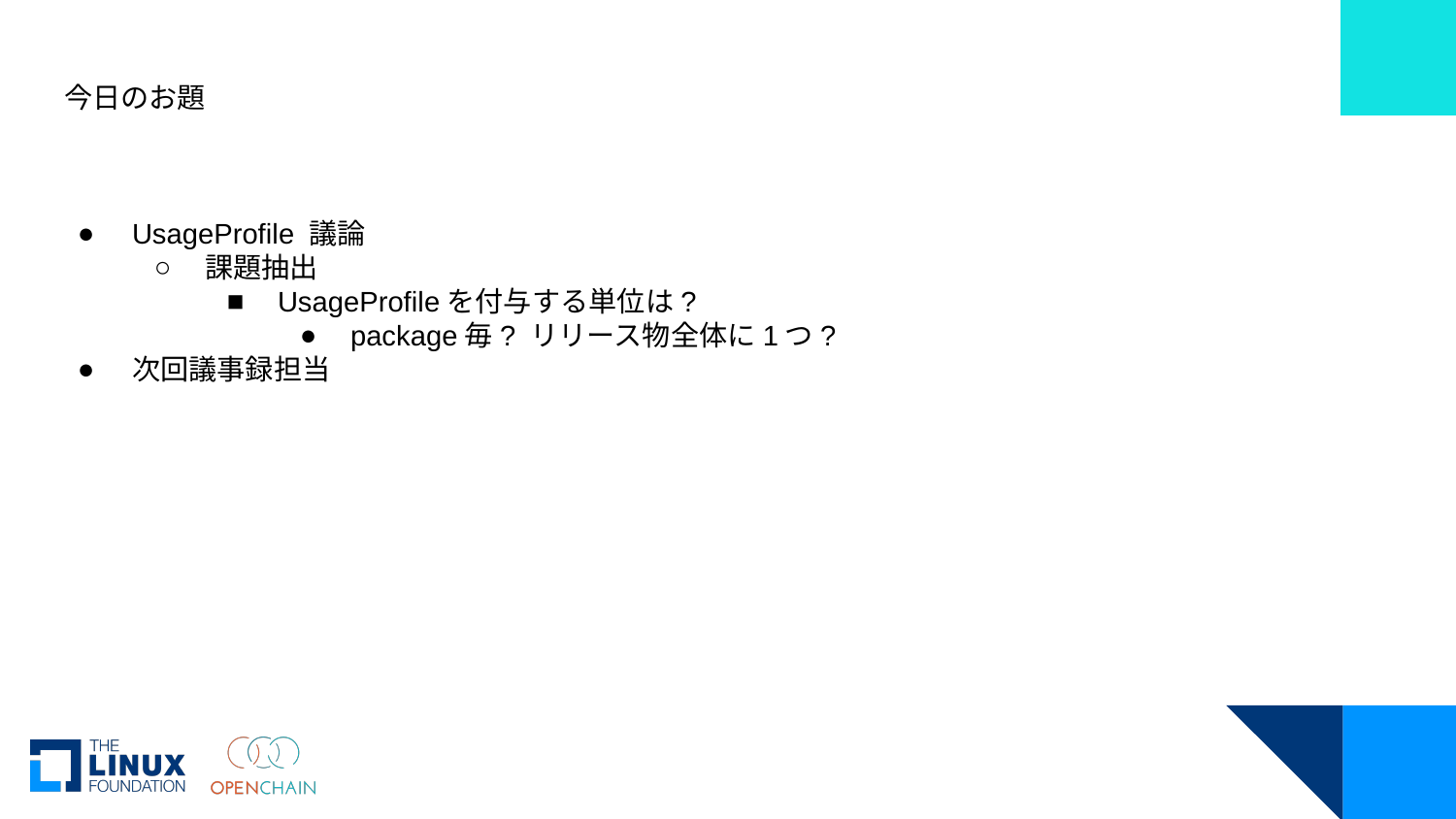

# 今日のお題
UsageProfile 議論
課題抽出
UsageProfileを付与する単位は?
package毎? リリース物全体に1つ?
次回議事録担当